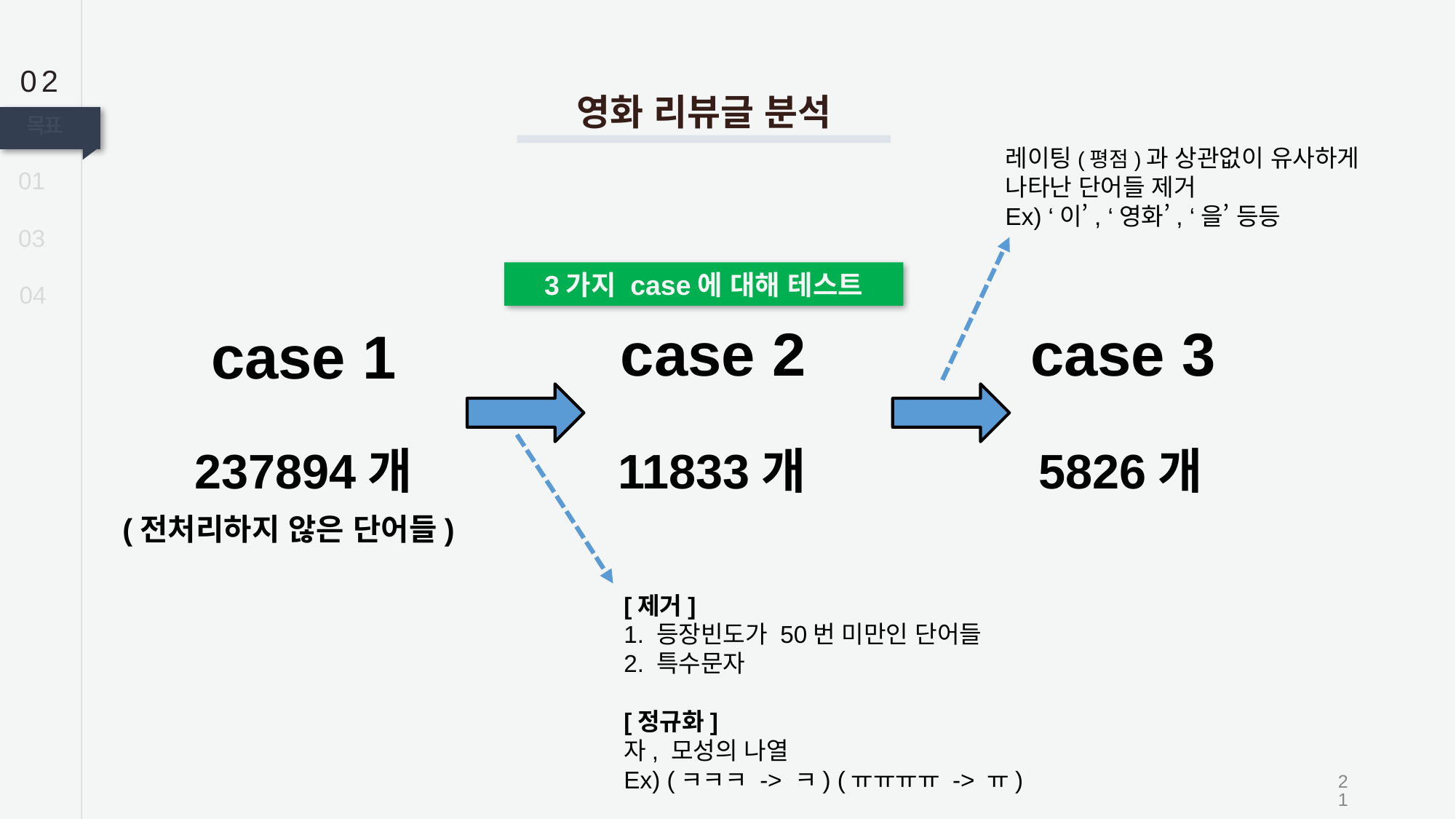

02
영화 리뷰글 분석

목표

레이팅(평점)과 상관없이 유사하게 나타난 단어들 제거
Ex) ‘이’, ‘영화’, ‘을’ 등등
01
03
3가지 case에 대해 테스트
04
case 2
case 3
case 1

237894개
11833개
5826개
(전처리하지 않은 단어들)
[제거]
1. 등장빈도가 50번 미만인 단어들
2. 특수문자

[정규화]
자, 모성의 나열
Ex) (ㅋㅋㅋ -> ㅋ) (ㅠㅠㅠㅠ -> ㅠ)
21